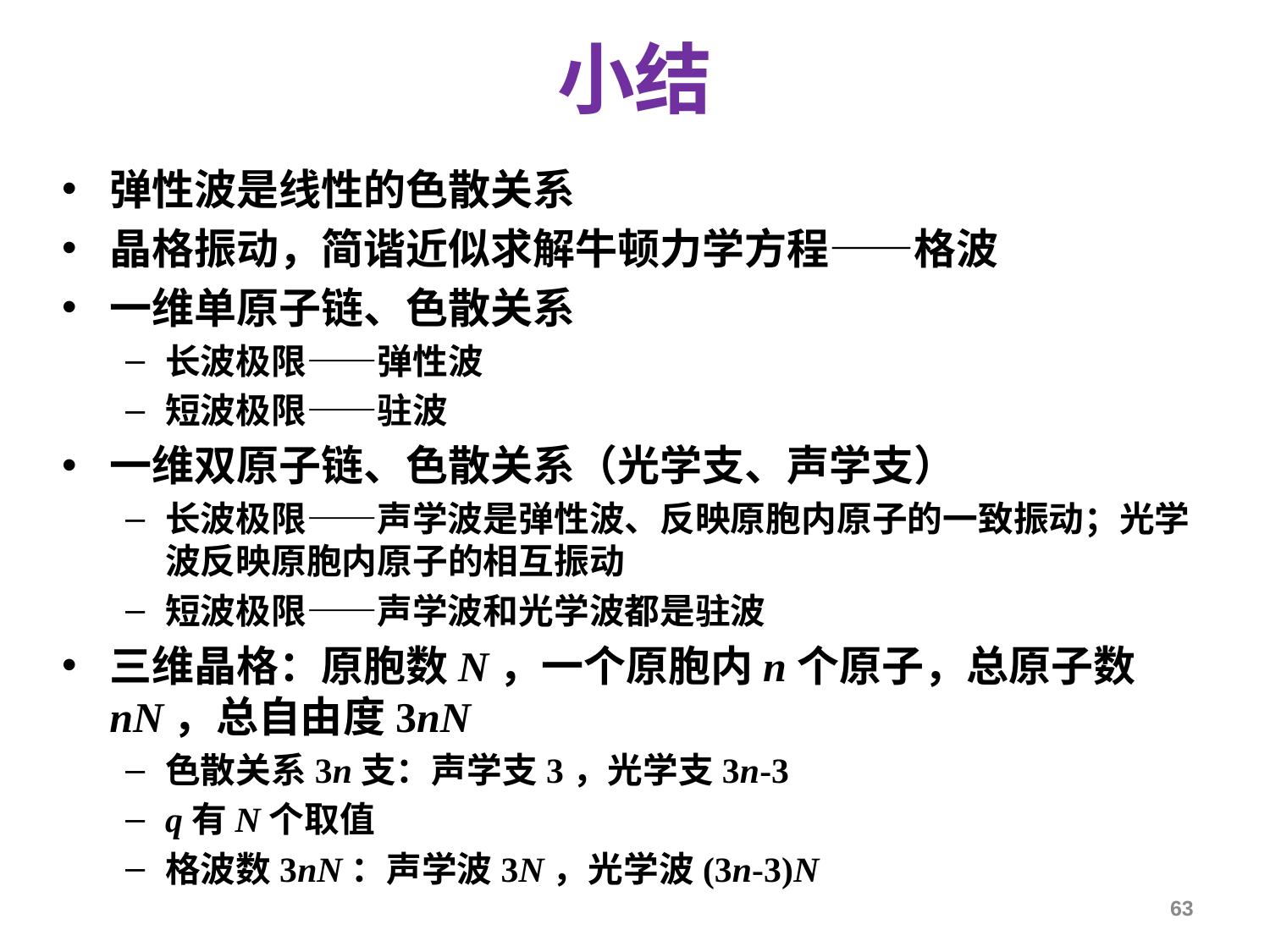

# 小结
弹性波是线性的色散关系
晶格振动，简谐近似求解牛顿力学方程——格波
一维单原子链、色散关系
长波极限——弹性波
短波极限——驻波
一维双原子链、色散关系（光学支、声学支）
长波极限——声学波是弹性波、反映原胞内原子的一致振动；光学波反映原胞内原子的相互振动
短波极限——声学波和光学波都是驻波
三维晶格：原胞数N，一个原胞内n个原子，总原子数nN，总自由度3nN
色散关系3n支：声学支3，光学支3n-3
q有N个取值
格波数3nN：声学波3N，光学波(3n-3)N
63